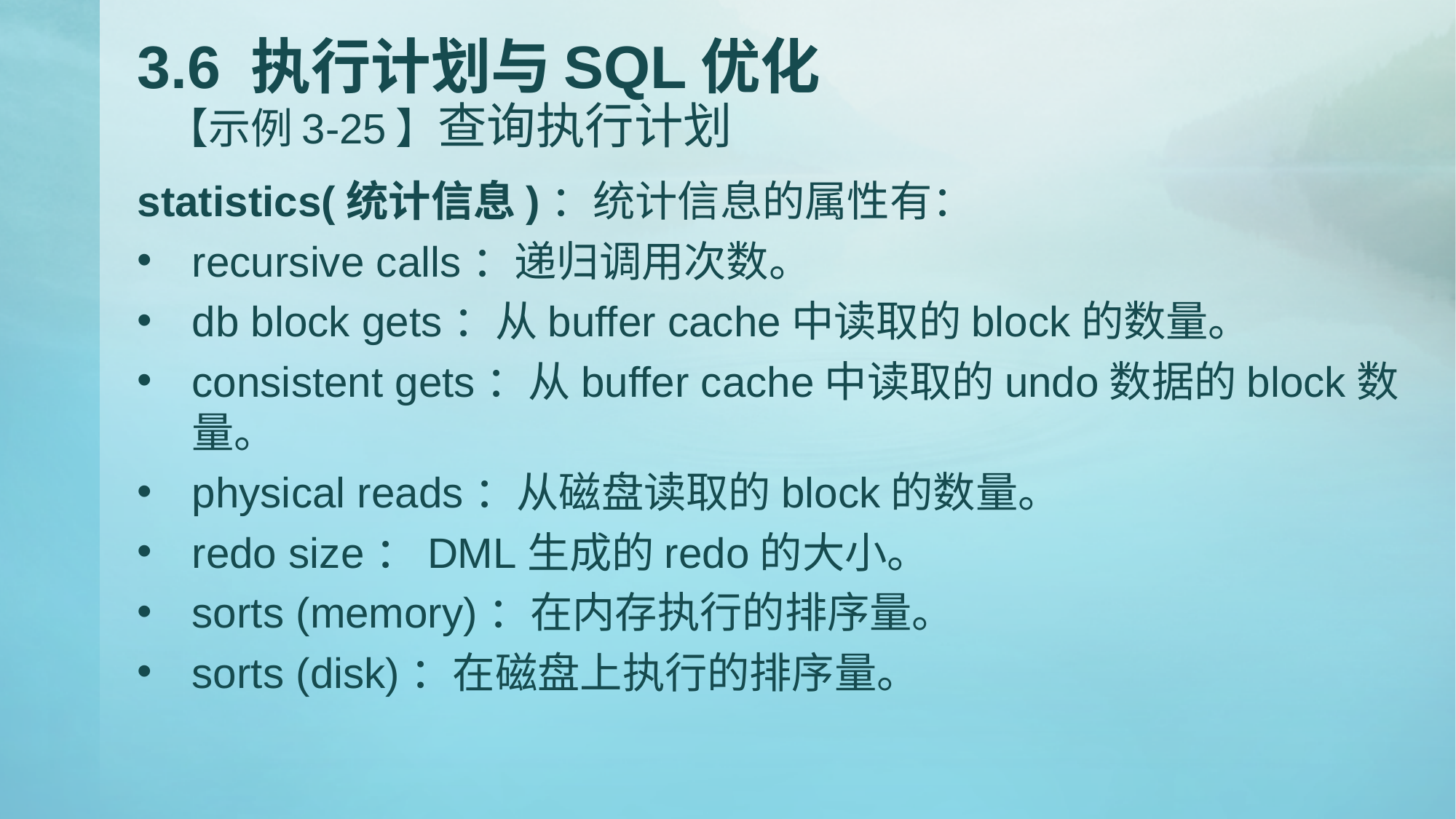

# 3.6 执行计划与SQL优化 【示例3-25】查询执行计划
statistics(统计信息)：统计信息的属性有：
recursive calls：递归调用次数。
db block gets：从buffer cache中读取的block的数量。
consistent gets：从buffer cache中读取的undo数据的block数量。
physical reads：从磁盘读取的block的数量。
redo size：DML生成的redo的大小。
sorts (memory)：在内存执行的排序量。
sorts (disk)：在磁盘上执行的排序量。